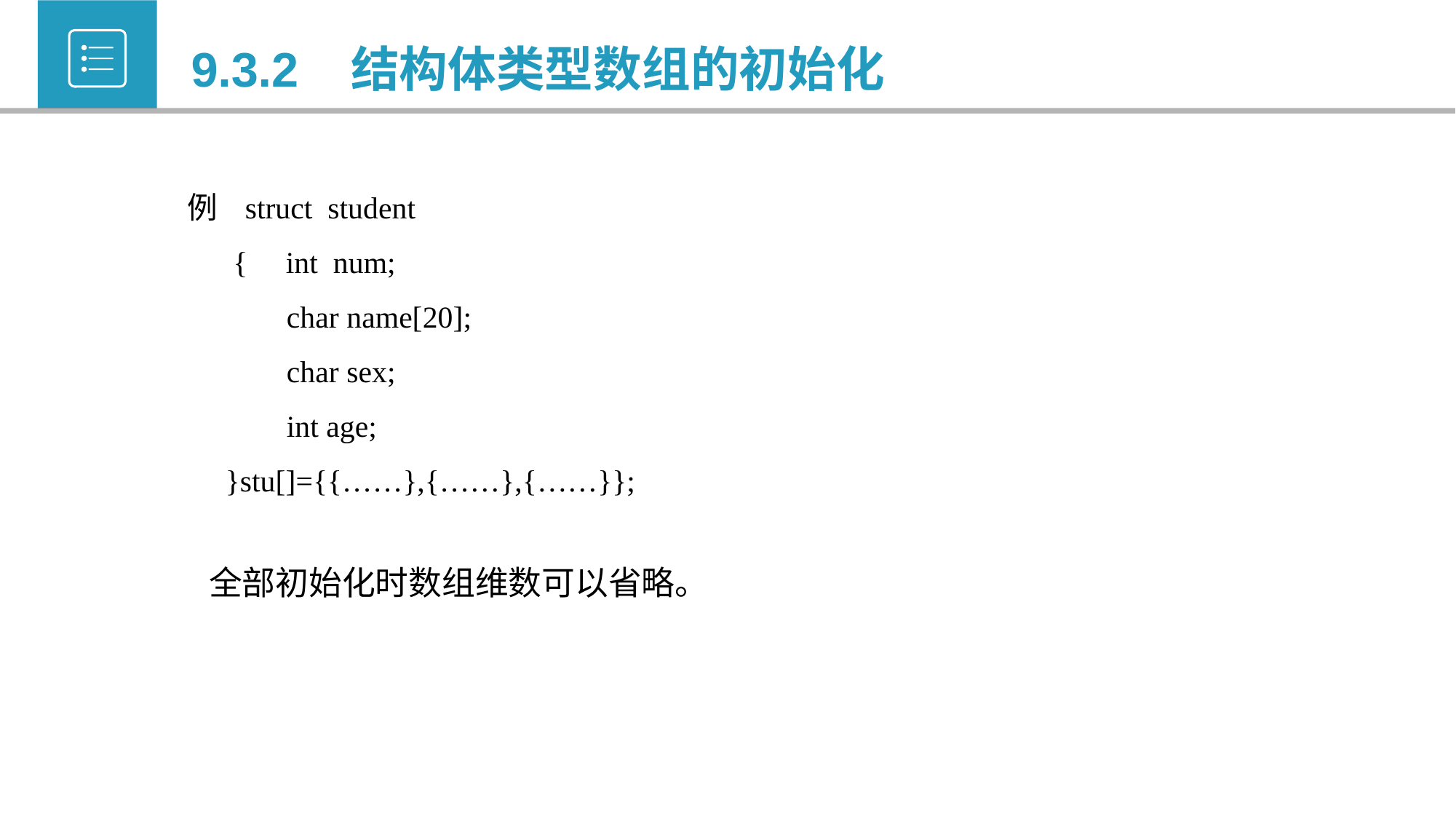

9.3.2   结构体类型数组的初始化
例   struct  student
      {     int  num;
             char name[20];
             char sex;
             int age;
     }stu[]={{……},{……},{……}};
全部初始化时数组维数可以省略。